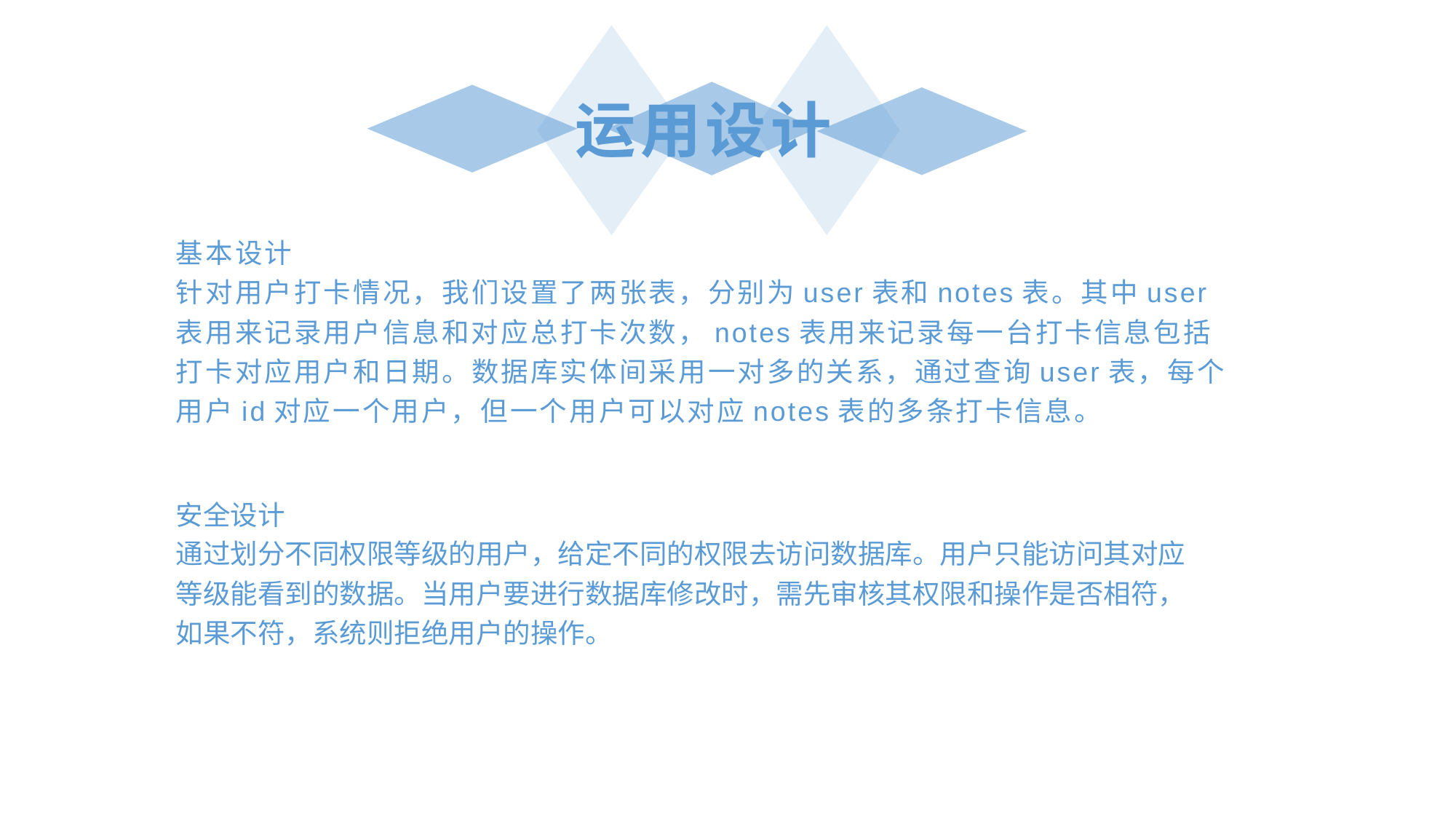

运用设计

基本设计
针对用户打卡情况，我们设置了两张表，分别为user表和notes表。其中user表用来记录用户信息和对应总打卡次数，notes表用来记录每一台打卡信息包括打卡对应用户和日期。数据库实体间采用一对多的关系，通过查询user表，每个用户id对应一个用户，但一个用户可以对应notes表的多条打卡信息。
安全设计
通过划分不同权限等级的用户，给定不同的权限去访问数据库。用户只能访问其对应等级能看到的数据。当用户要进行数据库修改时，需先审核其权限和操作是否相符，如果不符，系统则拒绝用户的操作。